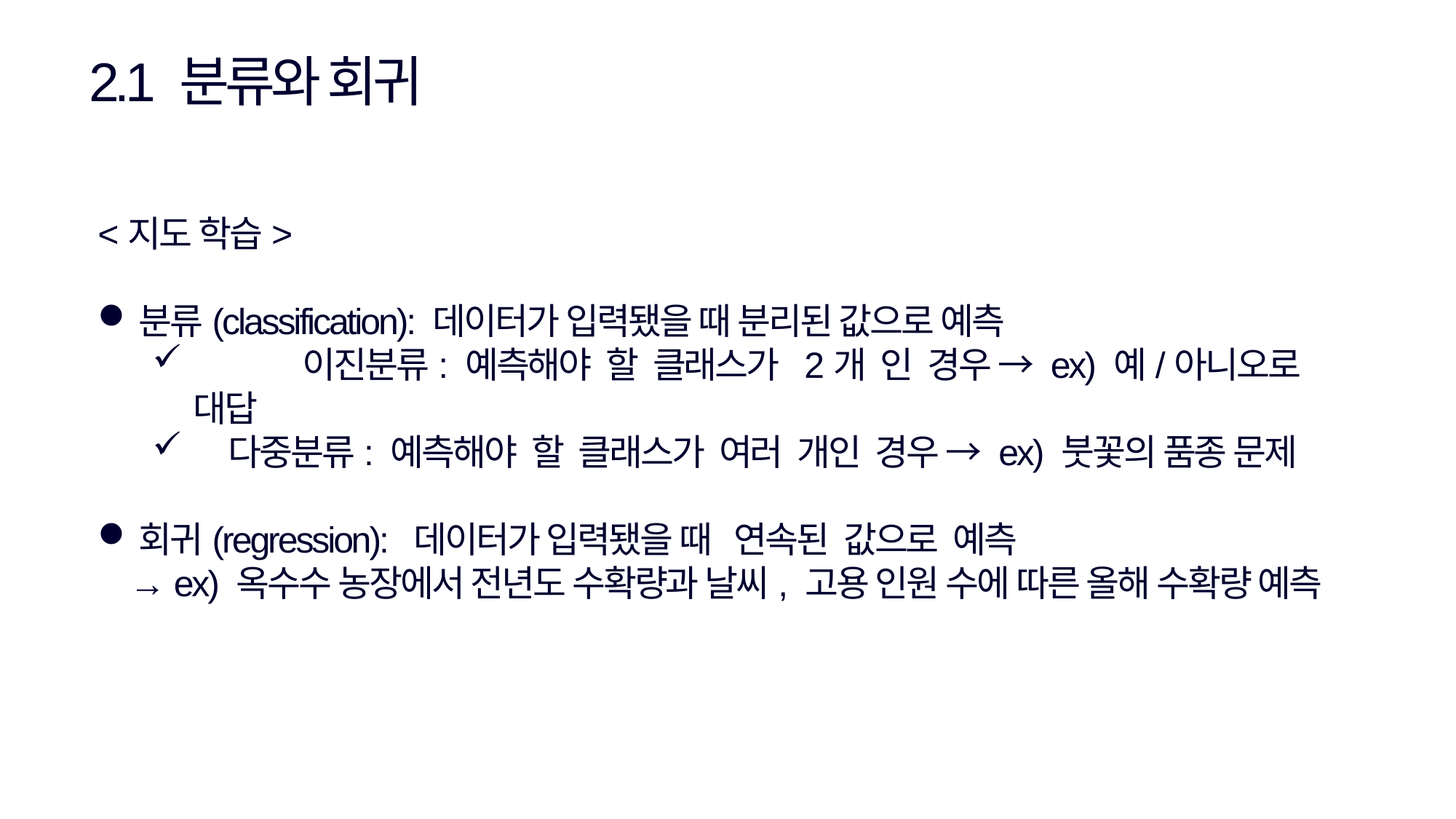

2.1 분류와 회귀
<지도 학습>

분류(classification): 데이터가 입력됐을 때 분리된 값으로 예측
	이진분류: 예측해야  할  클래스가  2개  인  경우 → ex) 예/아니오로 대답
   다중분류: 예측해야  할  클래스가  여러  개인  경우 → ex) 붓꽃의 품종 문제

회귀(regression):  데이터가 입력됐을 때   연속된  값으로  예측
    → ex) 옥수수 농장에서 전년도 수확량과 날씨, 고용 인원 수에 따른 올해 수확량 예측